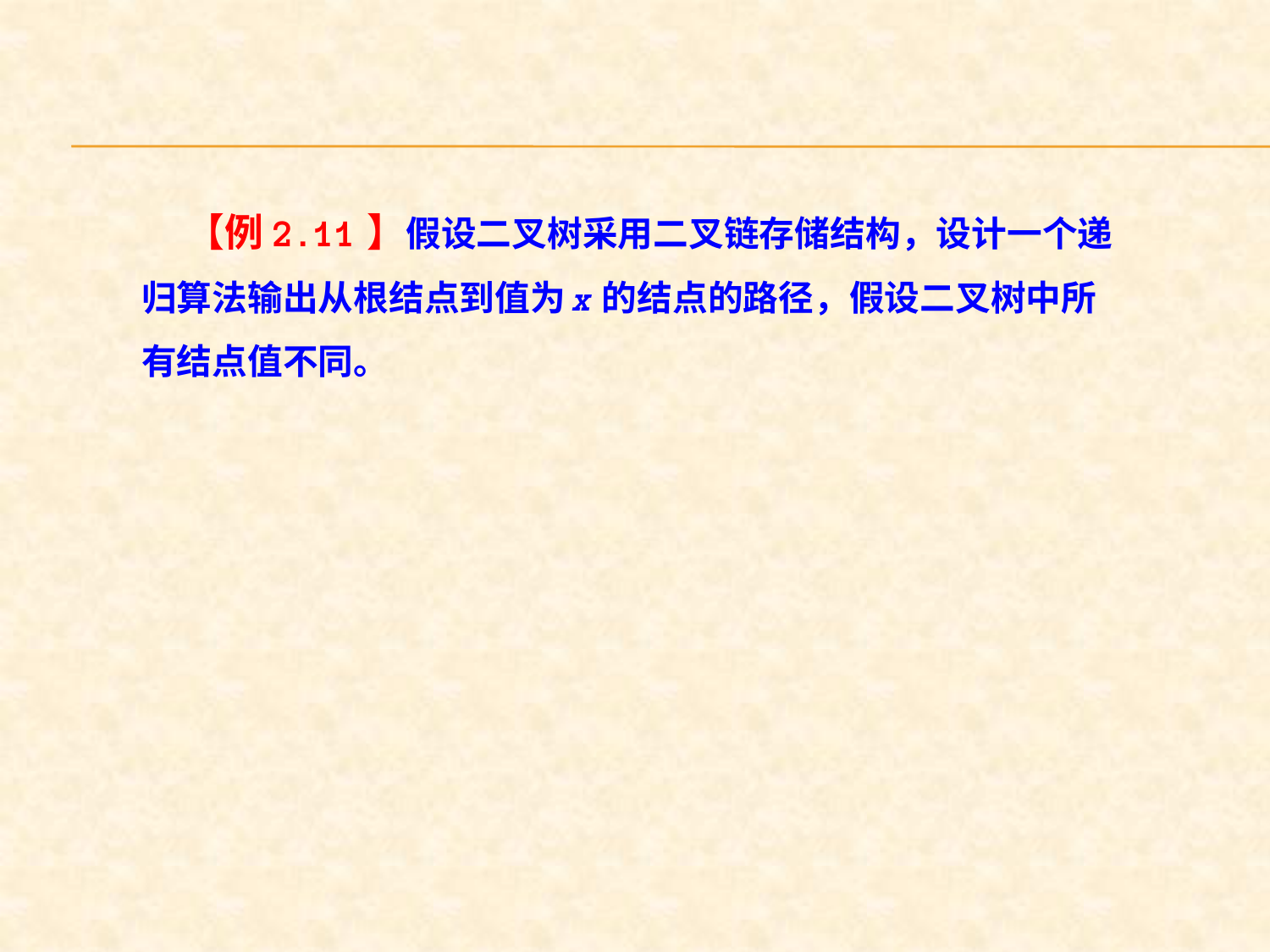

【例2.11】假设二叉树采用二叉链存储结构，设计一个递归算法输出从根结点到值为x的结点的路径，假设二叉树中所有结点值不同。